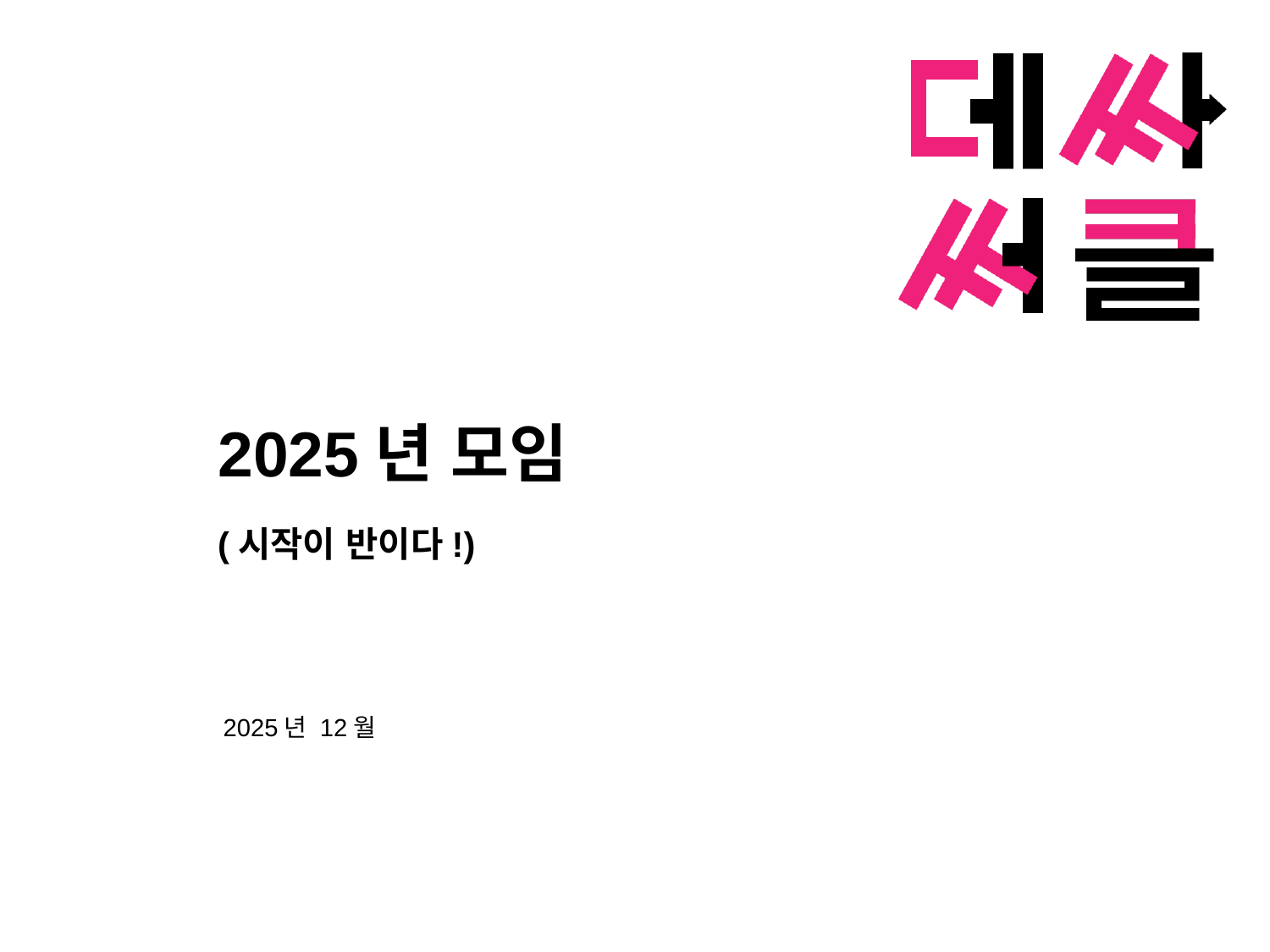

# 2025년 모임
(시작이 반이다!)
2025년 12월